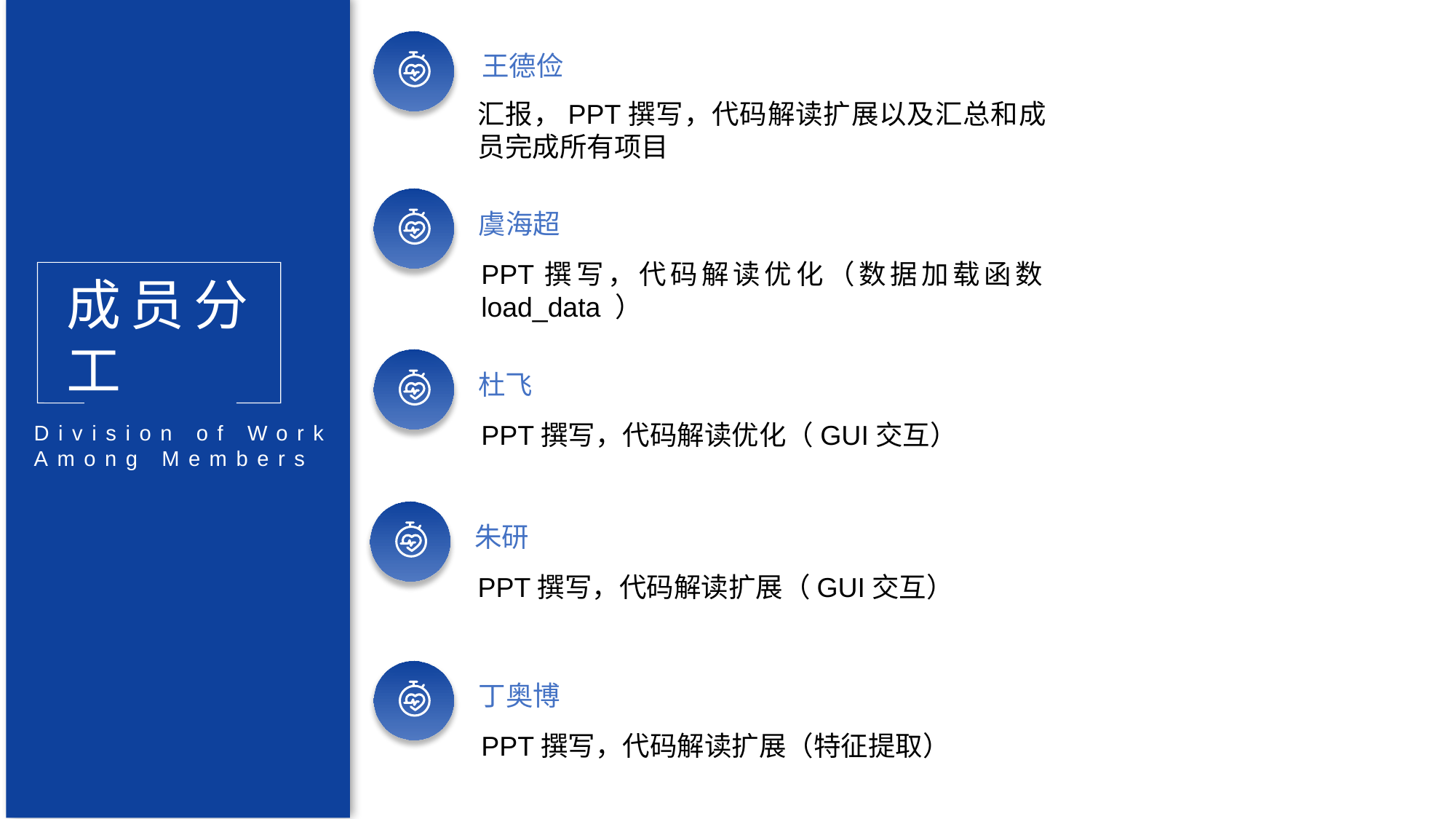

王德俭
汇报，PPT撰写，代码解读扩展以及汇总和成员完成所有项目

虞海超
PPT撰写，代码解读优化（数据加载函数load_data ）

成员分工
Division of Work
Among Members

杜飞
PPT撰写，代码解读优化（GUI交互）

朱研
PPT撰写，代码解读扩展（GUI交互）

丁奥博
PPT撰写，代码解读扩展（特征提取）